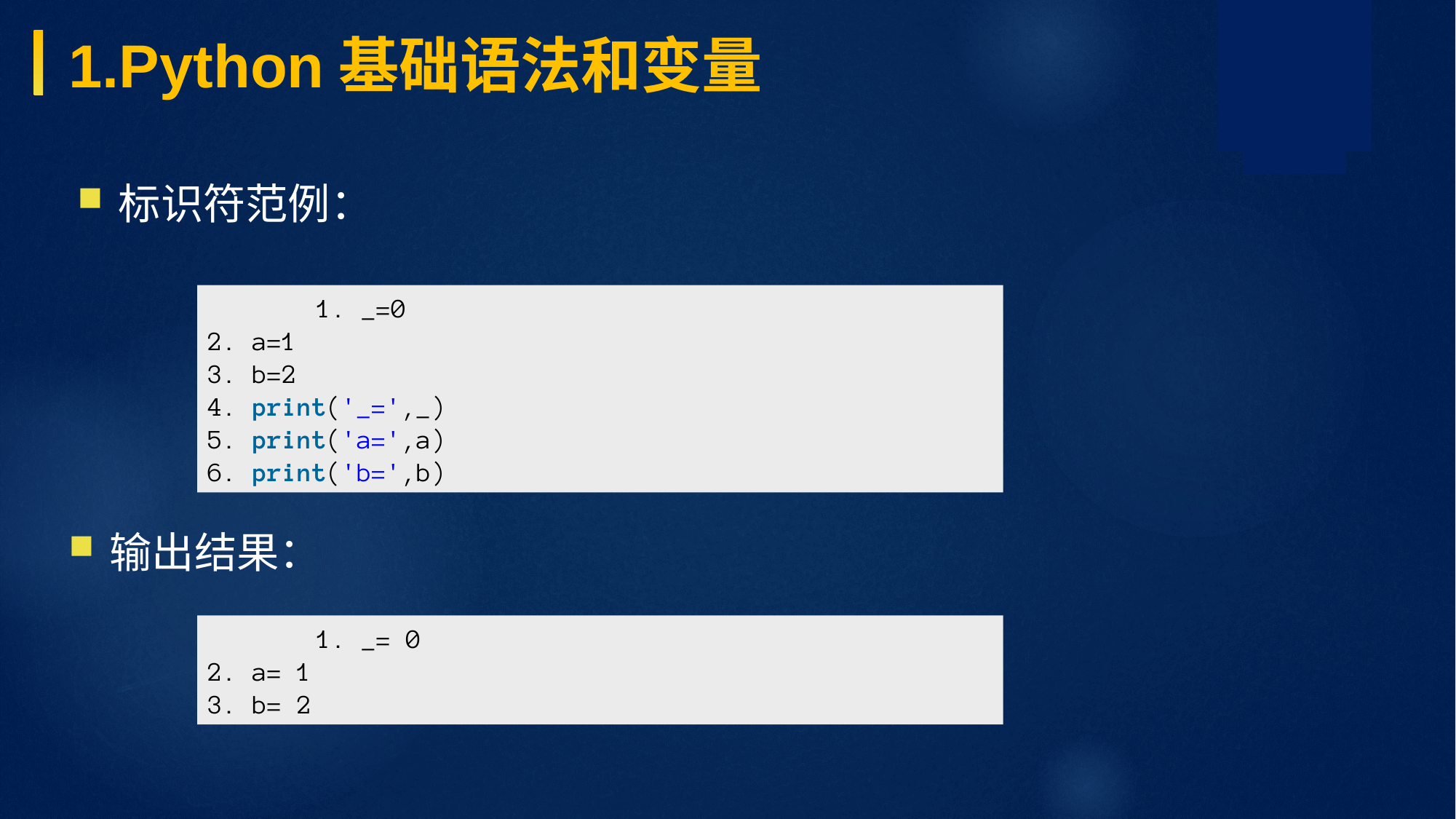

1.Python基础语法和变量
标识符范例：

	1. _=0    2. a=1    3. b=2    4. print('_=',_)    5. print('a=',a)    6. print('b=',b)
输出结果：

	1. _= 0    2. a= 1    3. b= 2